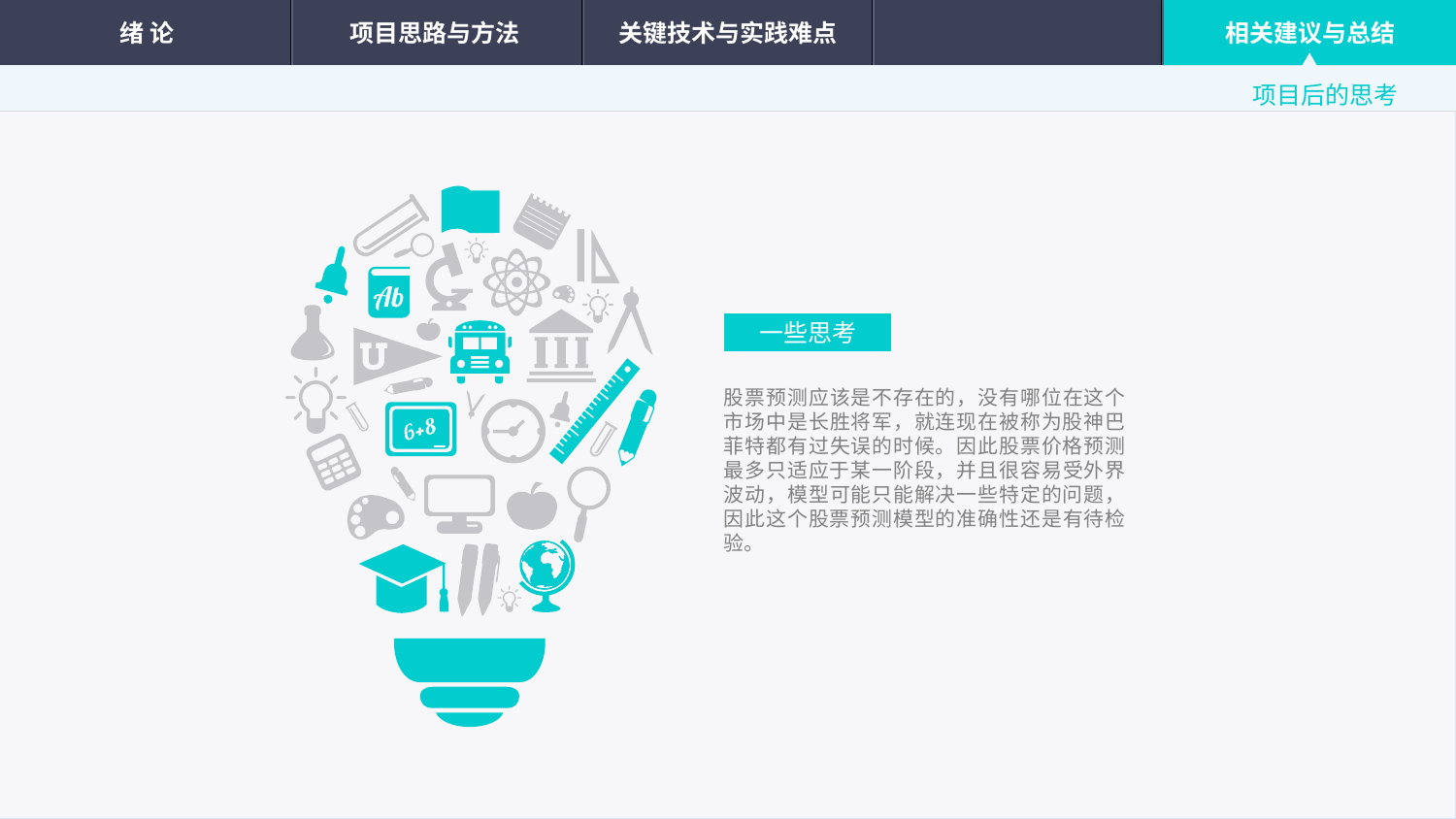

绪 论
项目思路与方法
关键技术与实践难点
相关建议与总结
项目后的思考

一些思考
股票预测应该是不存在的，没有哪位在这个市场中是长胜将军，就连现在被称为股神巴菲特都有过失误的时候。因此股票价格预测最多只适应于某一阶段，并且很容易受外界波动，模型可能只能解决一些特定的问题，因此这个股票预测模型的准确性还是有待检验。